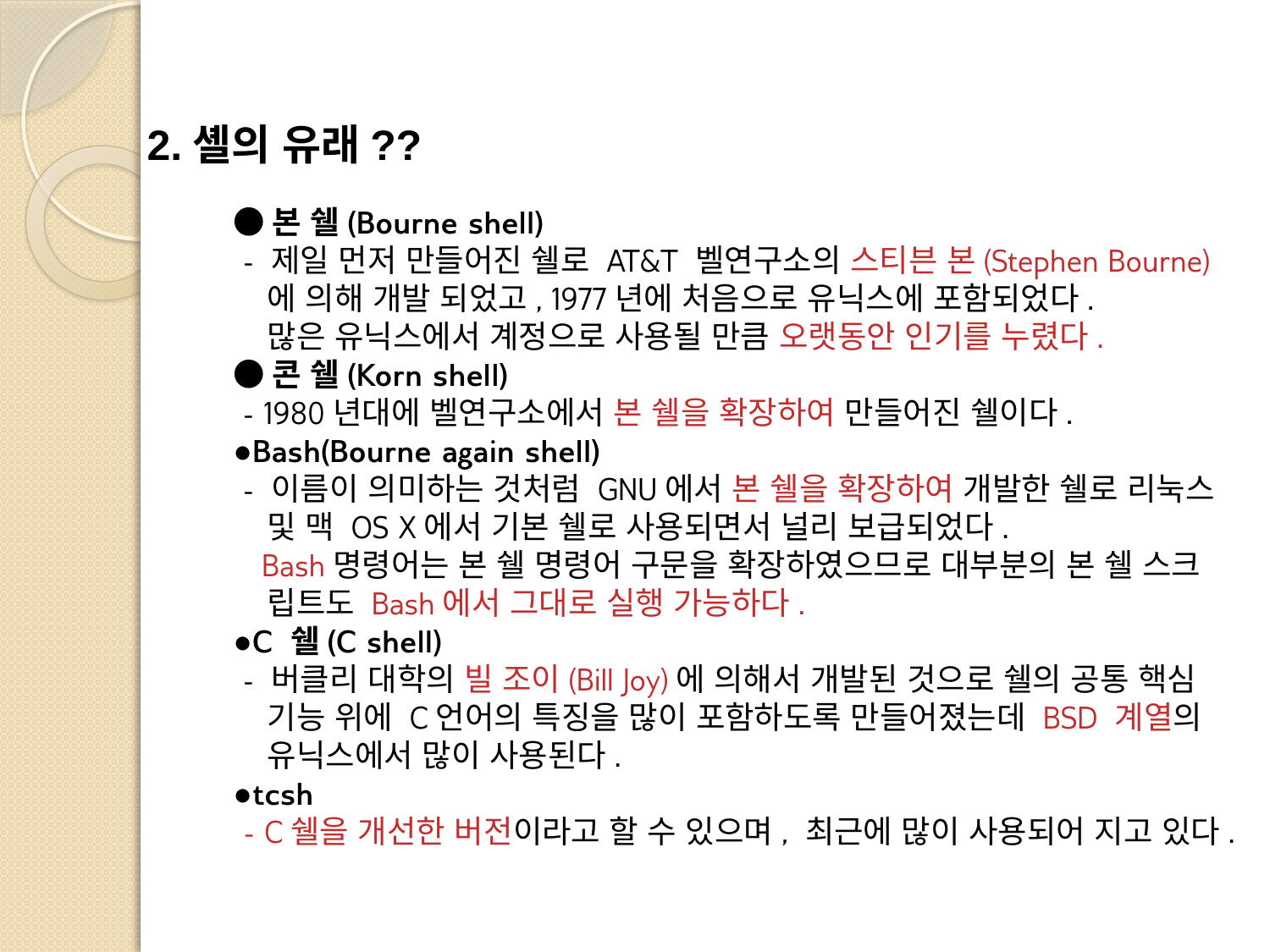

2.셸의 유래??
●본 쉘(Bourne shell)
 - 제일 먼저 만들어진 쉘로 AT&T 벨연구소의 스티븐 본(Stephen Bourne)
   에 의해 개발 되었고, 1977년에 처음으로 유닉스에 포함되었다.
   많은 유닉스에서 계정으로 사용될 만큼 오랫동안 인기를 누렸다.
●콘 쉘(Korn shell)
 - 1980년대에 벨연구소에서 본 쉘을 확장하여 만들어진 쉘이다.
●Bash(Bourne again shell)
 - 이름이 의미하는 것처럼 GNU에서 본 쉘을 확장하여 개발한 쉘로 리눅스
   및 맥 OS X에서 기본 쉘로 사용되면서 널리 보급되었다.
   Bash명령어는 본 쉘 명령어 구문을 확장하였으므로 대부분의 본 쉘 스크
   립트도 Bash에서 그대로 실행 가능하다.
●C 쉘(C shell)
 - 버클리 대학의 빌 조이(Bill Joy)에 의해서 개발된 것으로 쉘의 공통 핵심
   기능 위에 C언어의 특징을 많이 포함하도록 만들어졌는데 BSD 계열의
   유닉스에서 많이 사용된다.
●tcsh
 - C쉘을 개선한 버전이라고 할 수 있으며, 최근에 많이 사용되어 지고 있다.